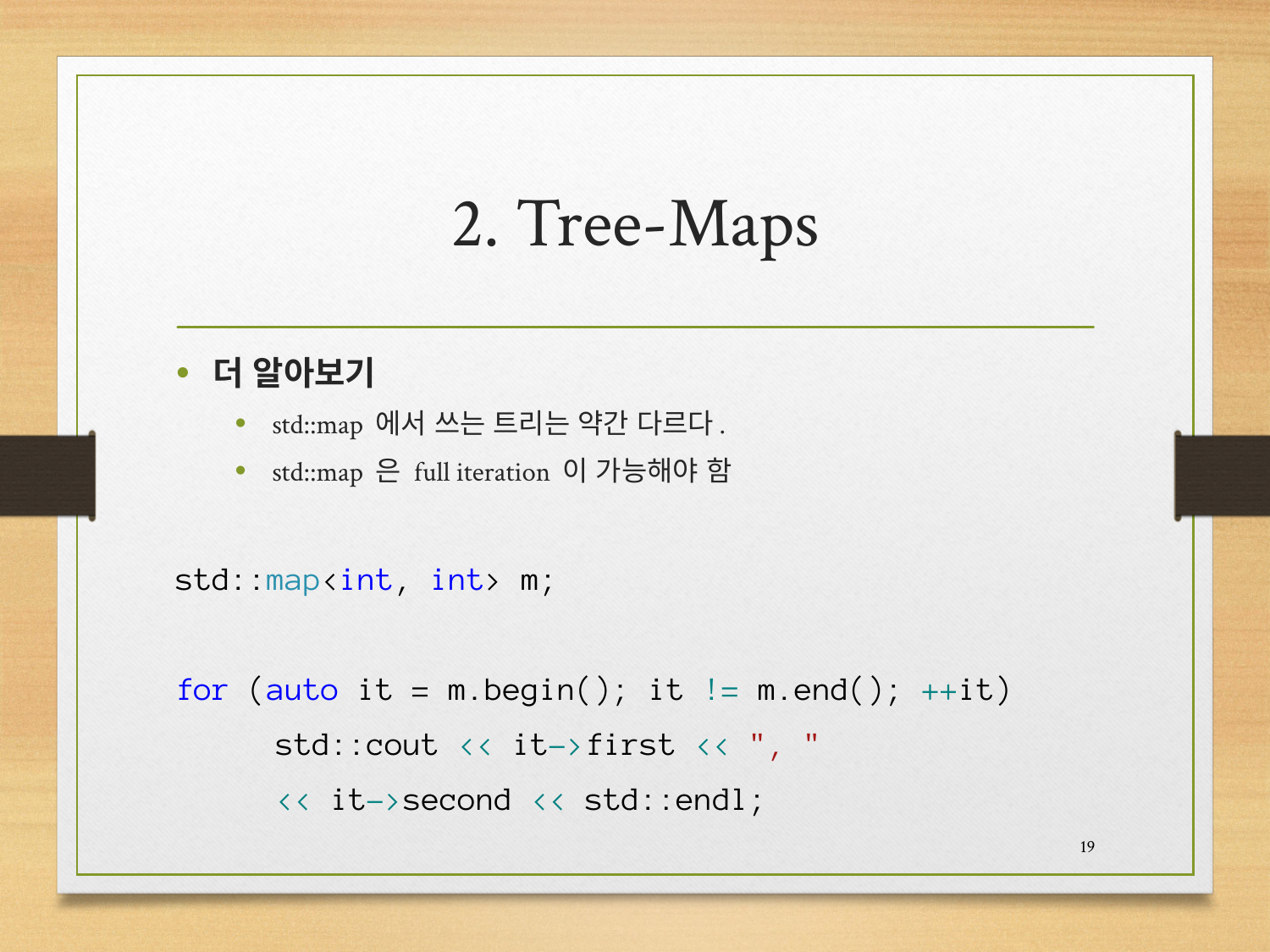

# 2. Tree-Maps
더 알아보기
std::map 에서 쓰는 트리는 약간 다르다.
std::map 은 full iteration 이 가능해야 함

std::map<int, int> m;

for (auto it = m.begin(); it != m.end(); ++it)
	std::cout << it->first << ", "
		<< it->second << std::endl;
19